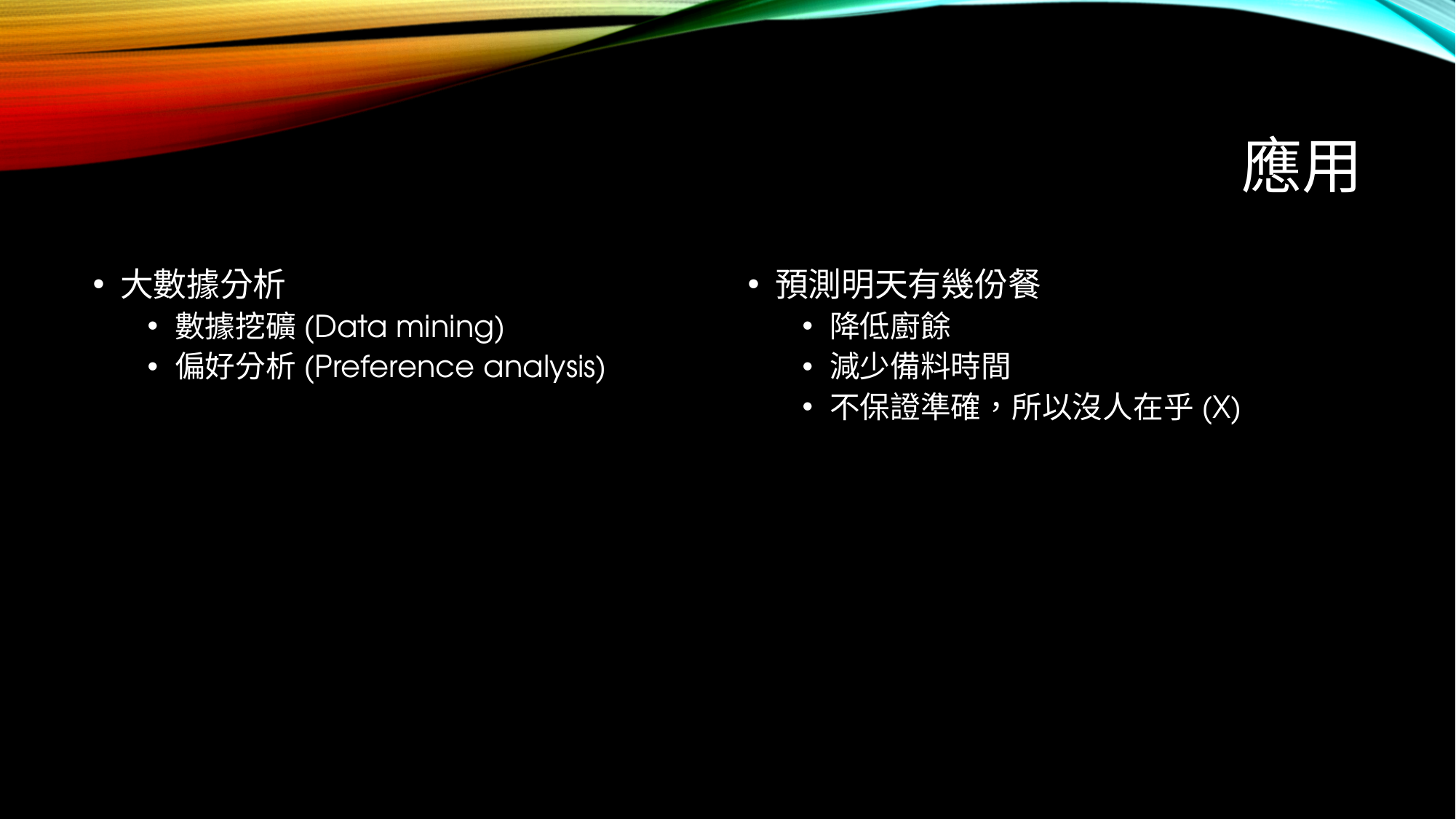

# 應用
大數據分析
數據挖礦(Data mining)
偏好分析(Preference analysis)

預測明天有幾份餐
降低廚餘
減少備料時間
不保證準確，所以沒人在乎(X)